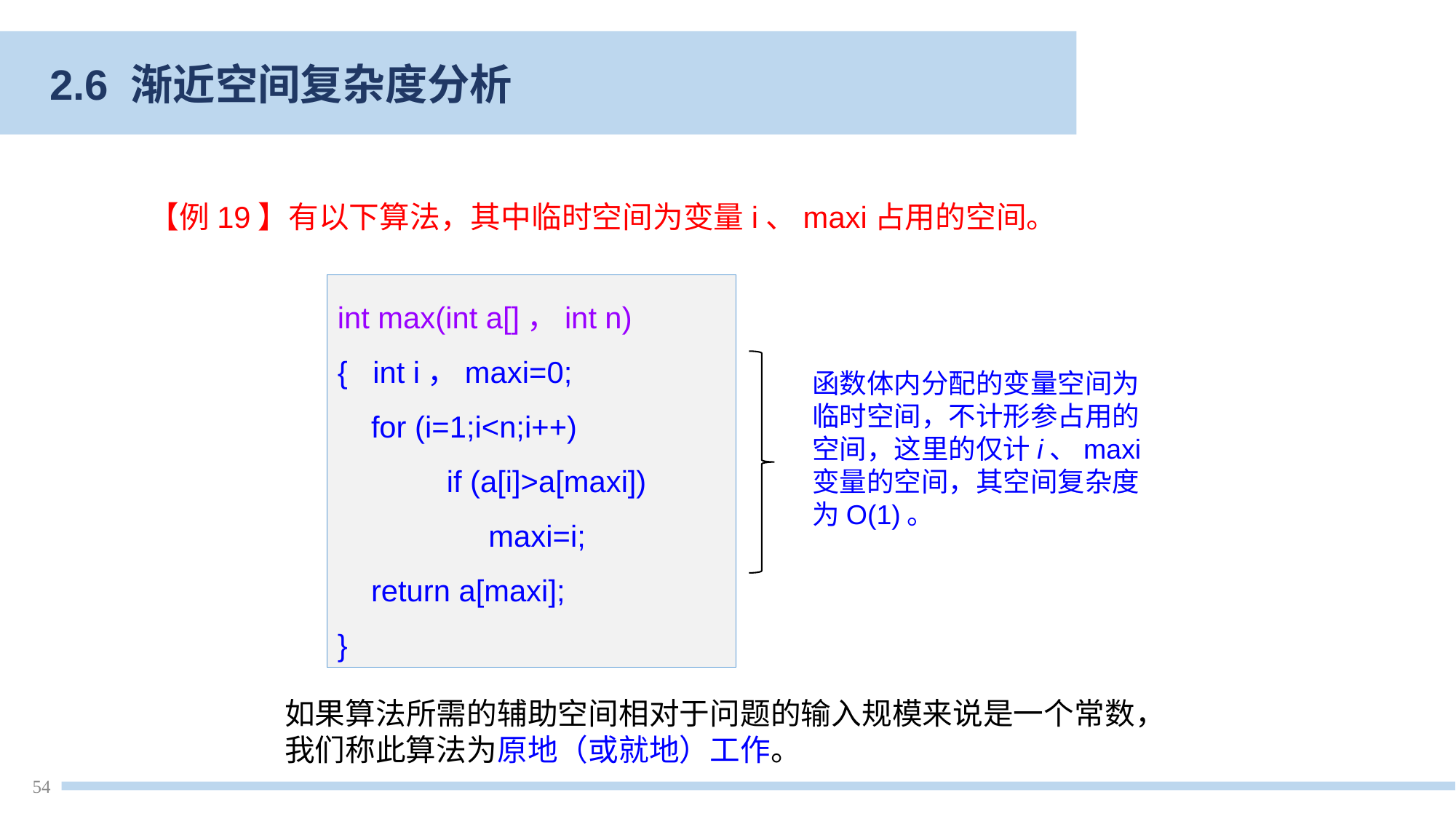

2.6 渐近空间复杂度分析

　 【例19】有以下算法，其中临时空间为变量i、maxi占用的空间。
int max(int a[]，int n)
{   int i，maxi=0;
    for (i=1;i<n;i++)
	if (a[i]>a[maxi])
	     maxi=i;
    return a[maxi];
}

函数体内分配的变量空间为临时空间，不计形参占用的空间，这里的仅计i、maxi变量的空间，其空间复杂度为O(1)。
如果算法所需的辅助空间相对于问题的输入规模来说是一个常数，我们称此算法为原地（或就地）工作。
54